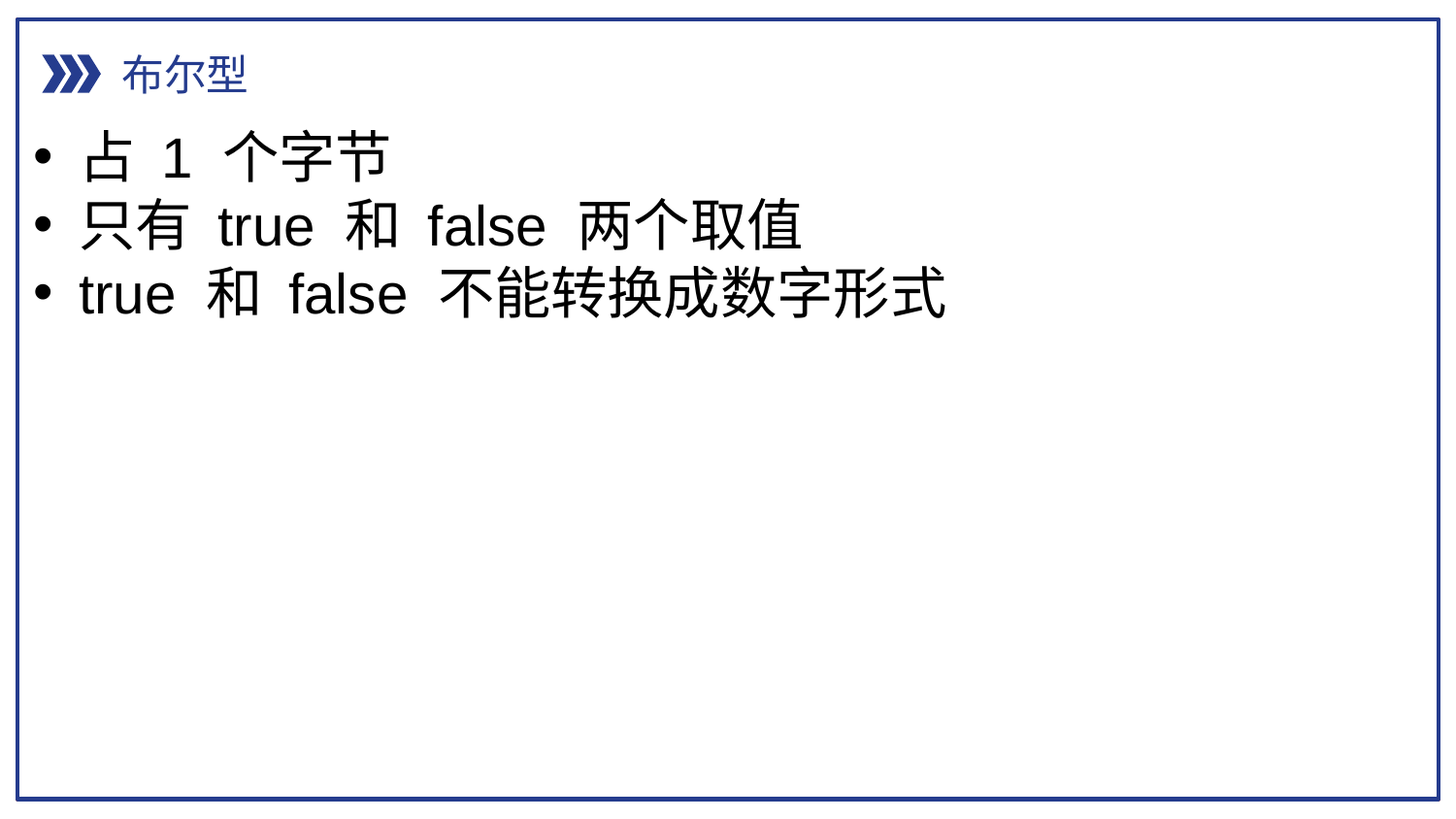

布尔型

占 1 个字节
只有 true 和 false 两个取值
true 和 false 不能转换成数字形式